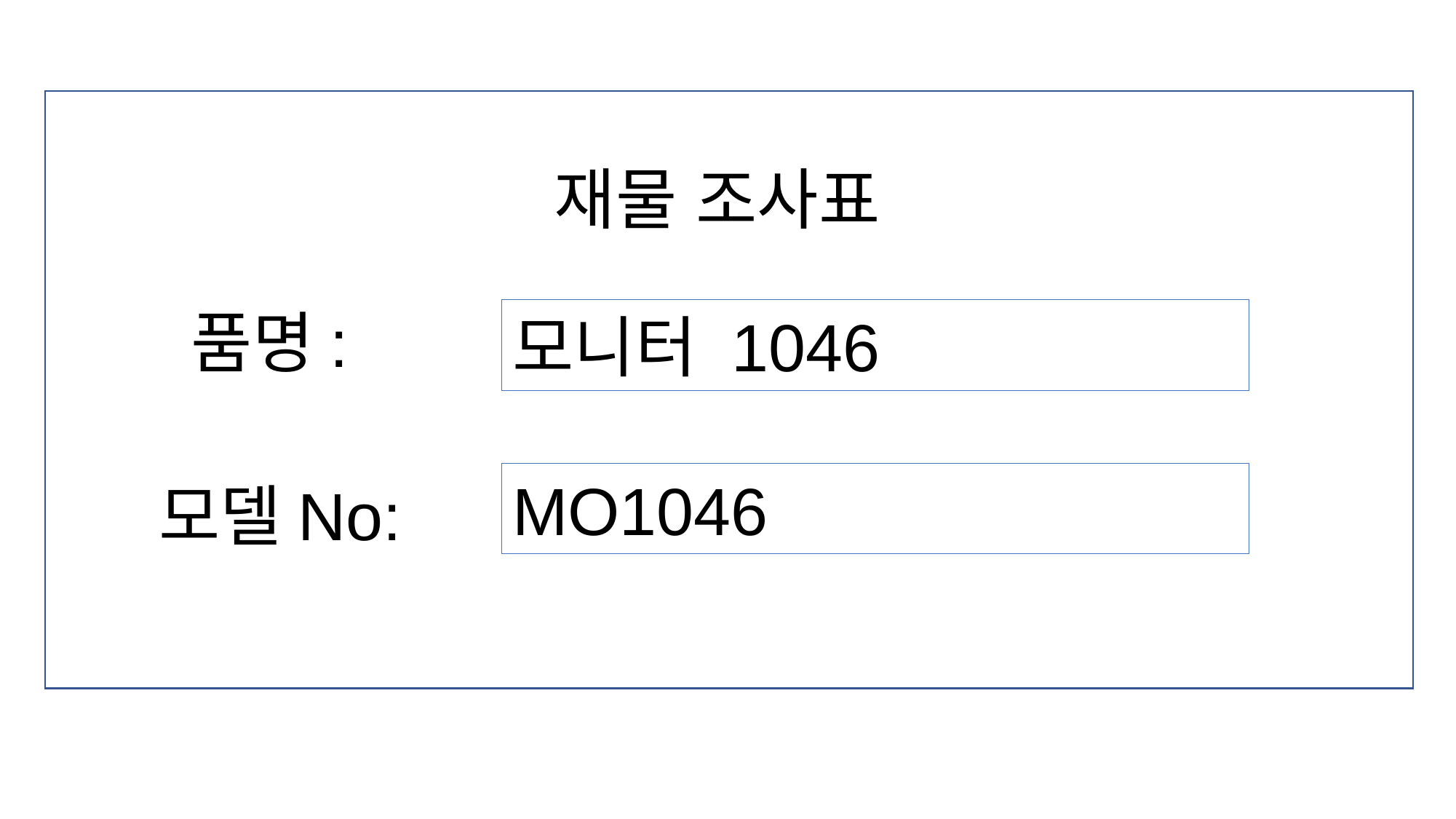

재물 조사표
품명:
모니터 1046
MO1046
모델No: